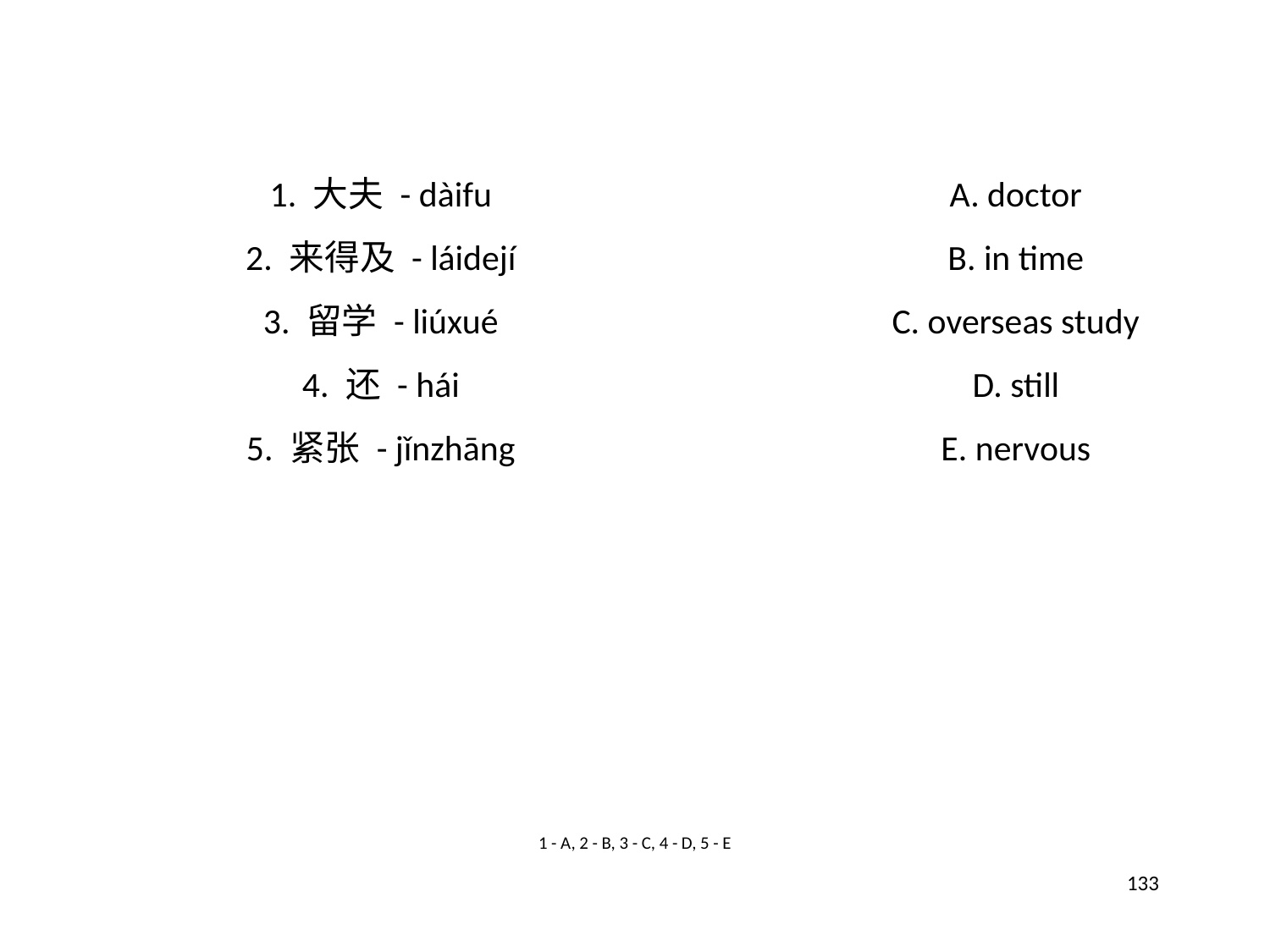

1. 大夫 - dàifu

A. doctor

2. 来得及 - láidejí

B. in time

3. 留学 - liúxué

C. overseas study

4. 还 - hái

D. still

5. 紧张 - jǐnzhāng

E. nervous
1 - A, 2 - B, 3 - C, 4 - D, 5 - E

133